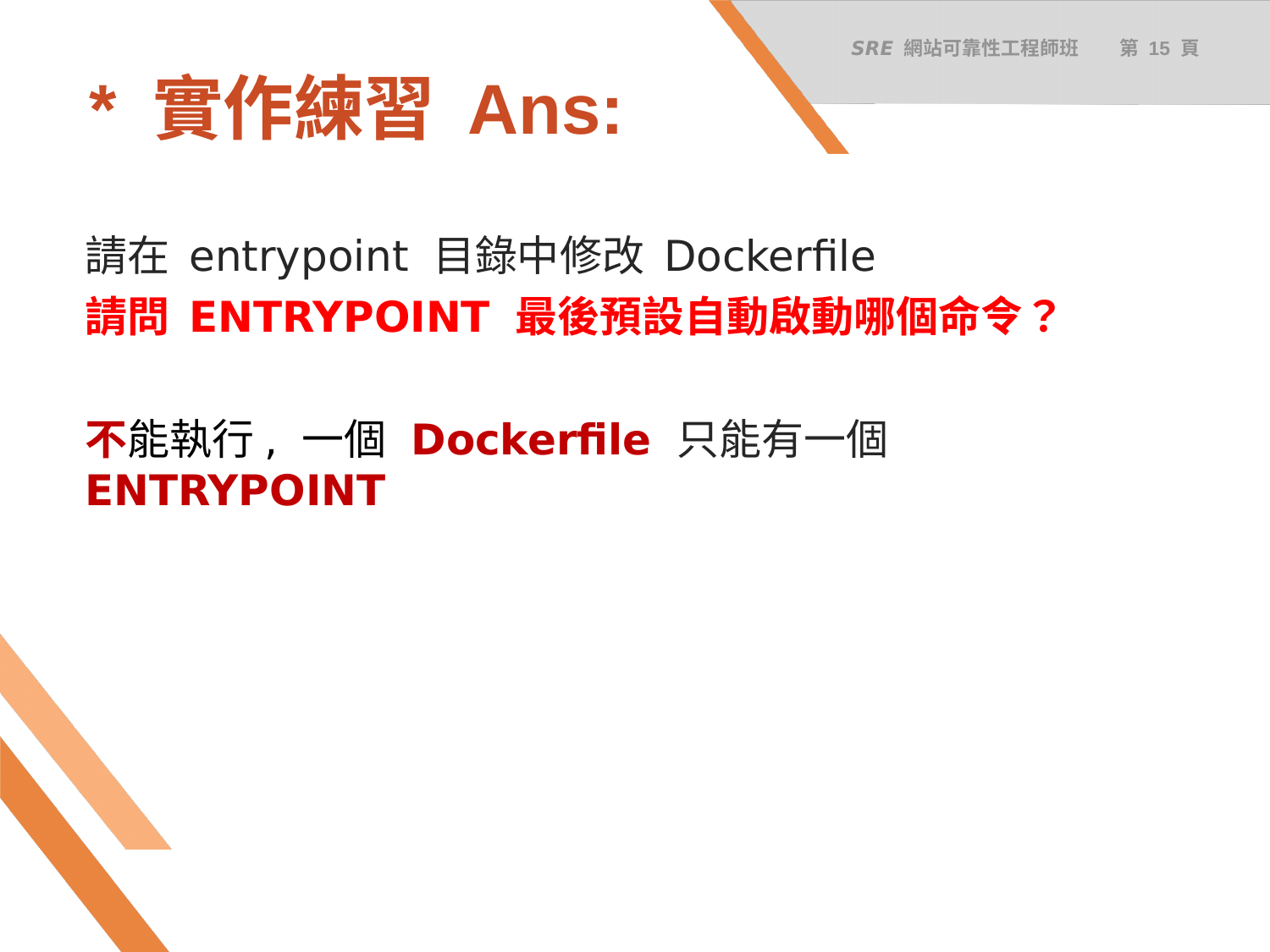

SRE 網站可靠性工程師班
第 15 頁
# * 實作練習 Ans:
請在 entrypoint 目錄中修改 Dockerfile
請問 ENTRYPOINT 最後預設自動啟動哪個命令？

不能執行, 一個 Dockerfile 只能有一個 ENTRYPOINT